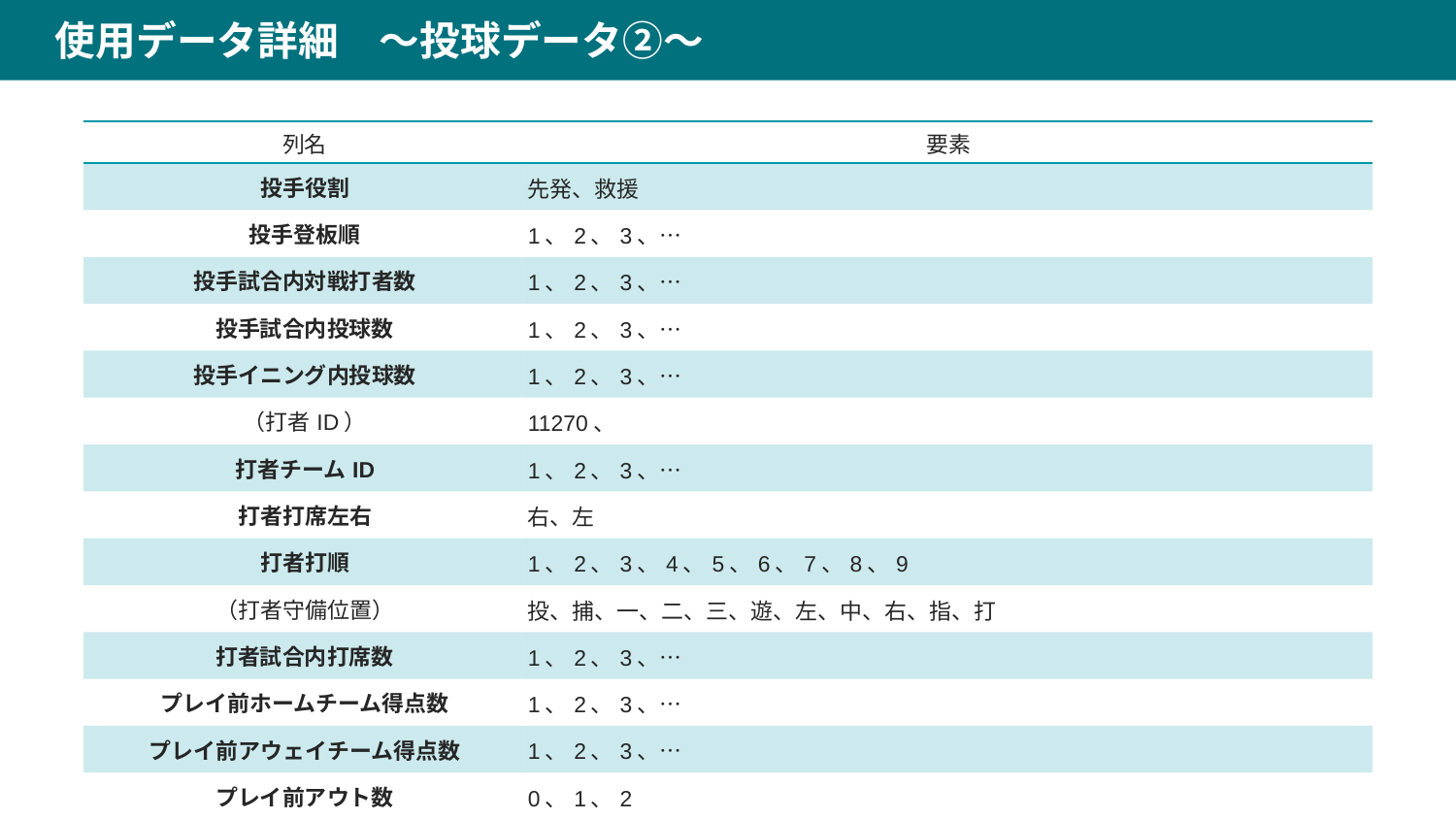

使用データ詳細　～投球データ②～
| 列名 | 要素 |
| --- | --- |
| 投手役割 | 先発、救援 |
| 投手登板順 | 1、2、3、… |
| 投手試合内対戦打者数 | 1、2、3、… |
| 投手試合内投球数 | 1、2、3、… |
| 投手イニング内投球数 | 1、2、3、… |
| （打者ID） | 11270、 |
| 打者チームID | 1、2、3、… |
| 打者打席左右 | 右、左 |
| 打者打順 | 1、2、3、4、5、6、7、8、9 |
| （打者守備位置） | 投、捕、一、二、三、遊、左、中、右、指、打 |
| 打者試合内打席数 | 1、2、3、… |
| プレイ前ホームチーム得点数 | 1、2、3、… |
| プレイ前アウェイチーム得点数 | 1、2、3、… |
| プレイ前アウト数 | 0、1、2 |
| プレイ前ボール数 | 0、1、2、3 |